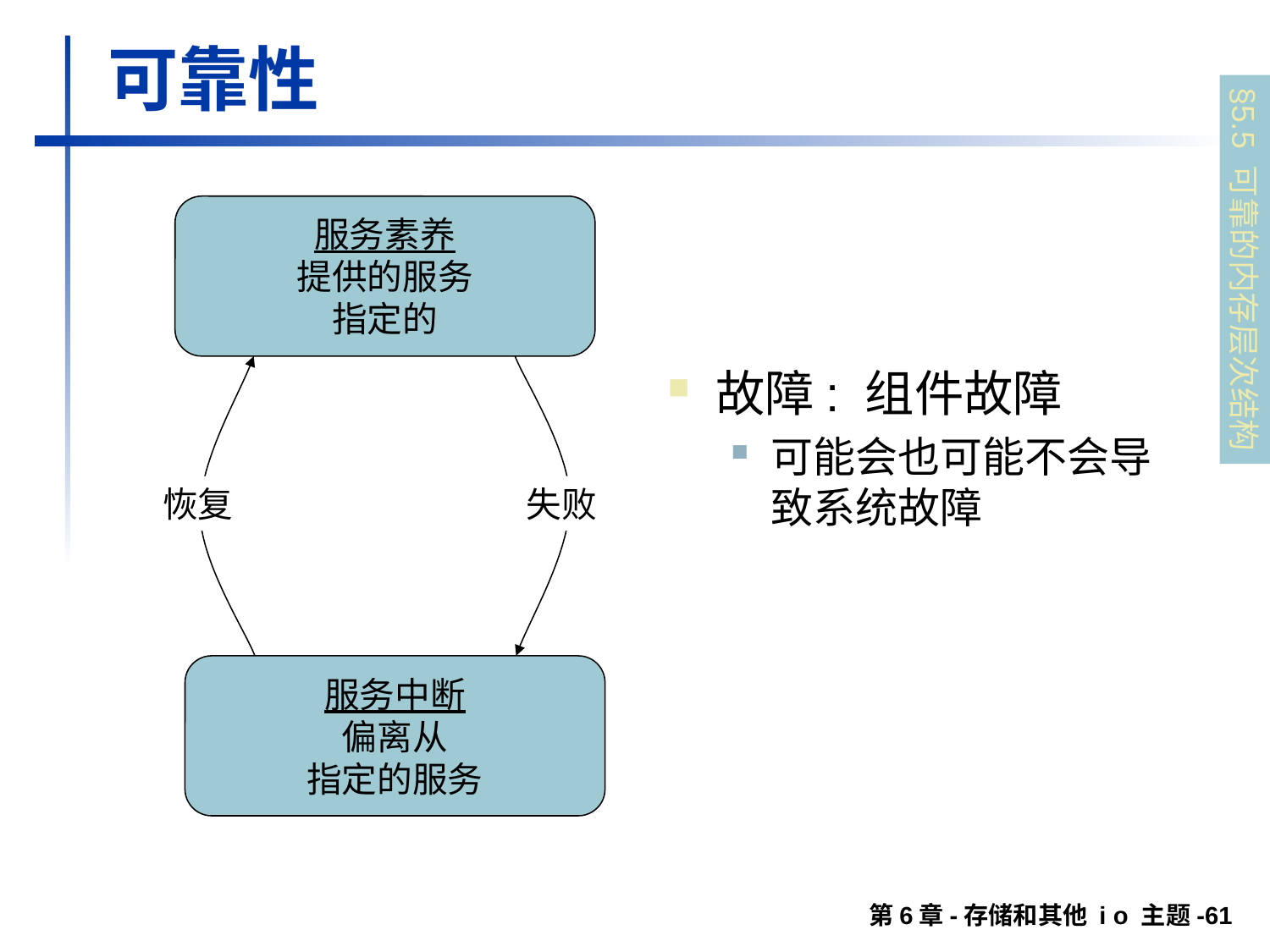

# 可靠性
服务素养
提供的服务
指定的
§5.5 可靠的内存层次结构

故障: 组件故障
可能会也可能不会导致系统故障
恢复
失败
服务中断
偏离从
指定的服务
第6章-存储和其他 i o 主题-61